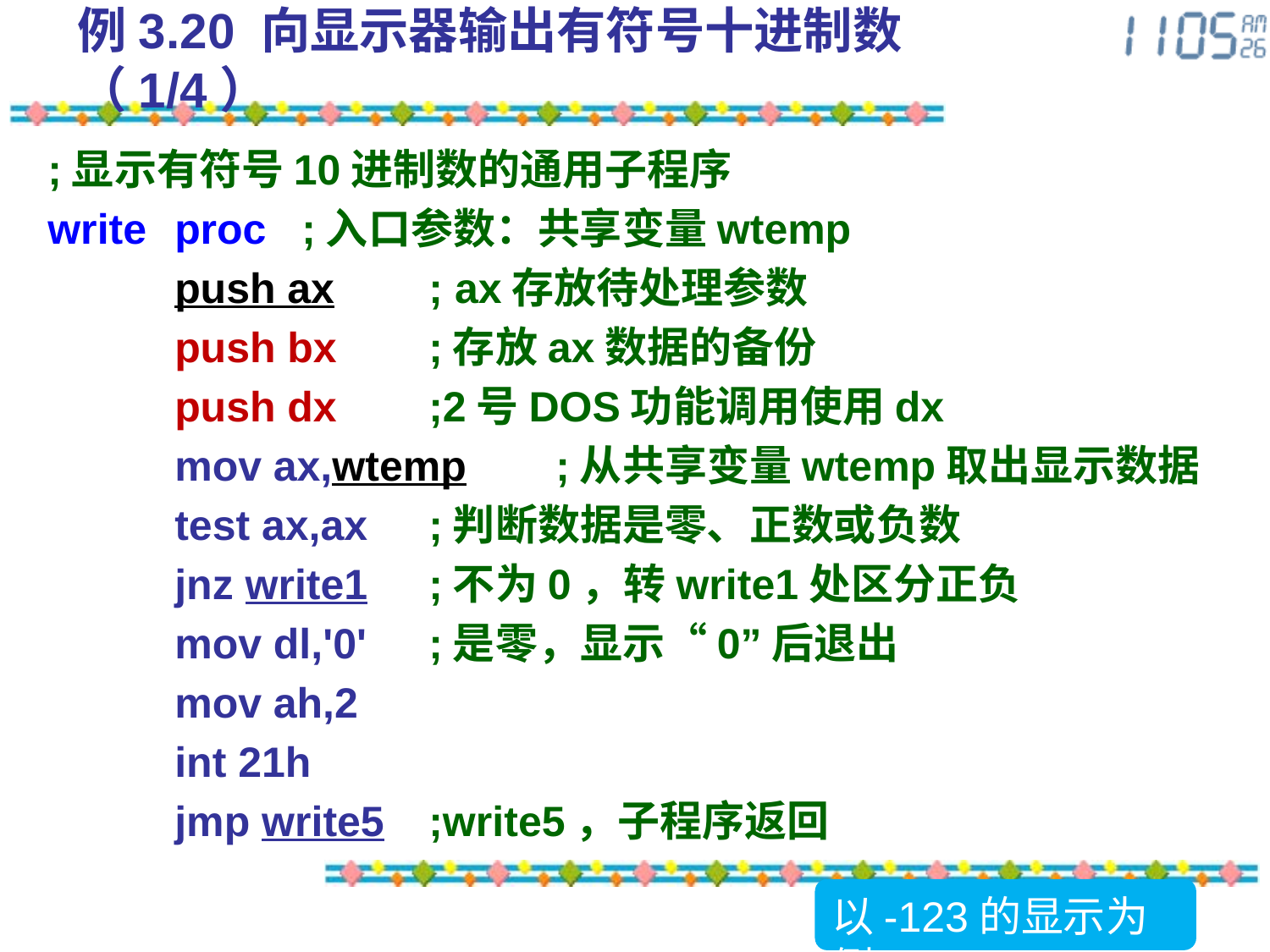

# 例3.20 向显示器输出有符号十进制数（1/4）
;显示有符号10进制数的通用子程序
write	proc	;入口参数：共享变量wtemp
	push ax	; ax存放待处理参数
	push bx	;存放ax数据的备份
	push dx	;2号DOS功能调用使用dx
	mov ax,wtemp	;从共享变量wtemp取出显示数据
	test ax,ax	;判断数据是零、正数或负数
	jnz write1	;不为0，转write1处区分正负
	mov dl,'0'	;是零，显示“0”后退出
	mov ah,2
	int 21h
	jmp write5	;write5，子程序返回
以-123的显示为例